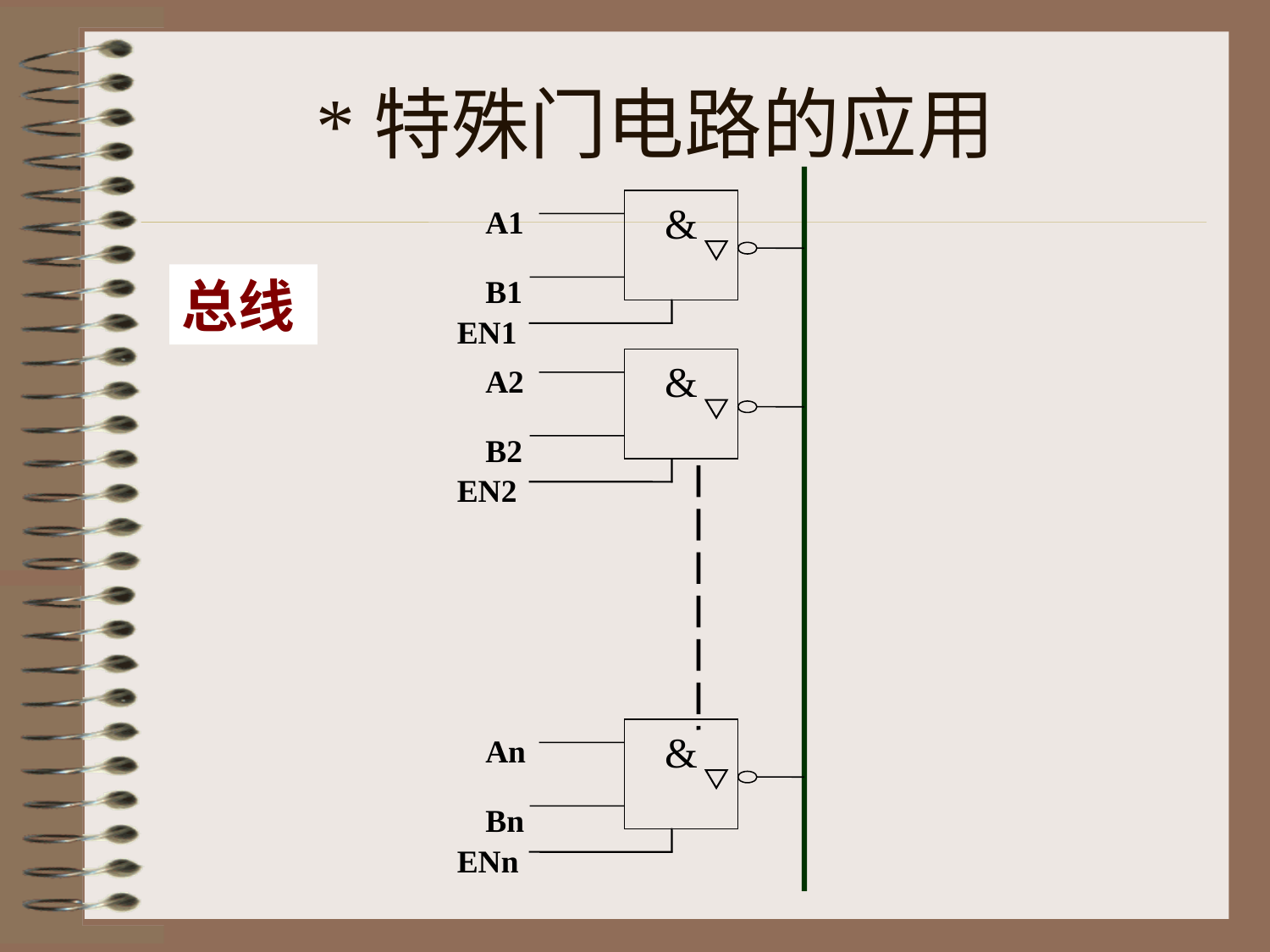

# *特殊门电路的应用

&
A1

B1

EN1

&
A2

B2

EN2

&
An

Bn

ENn

总线